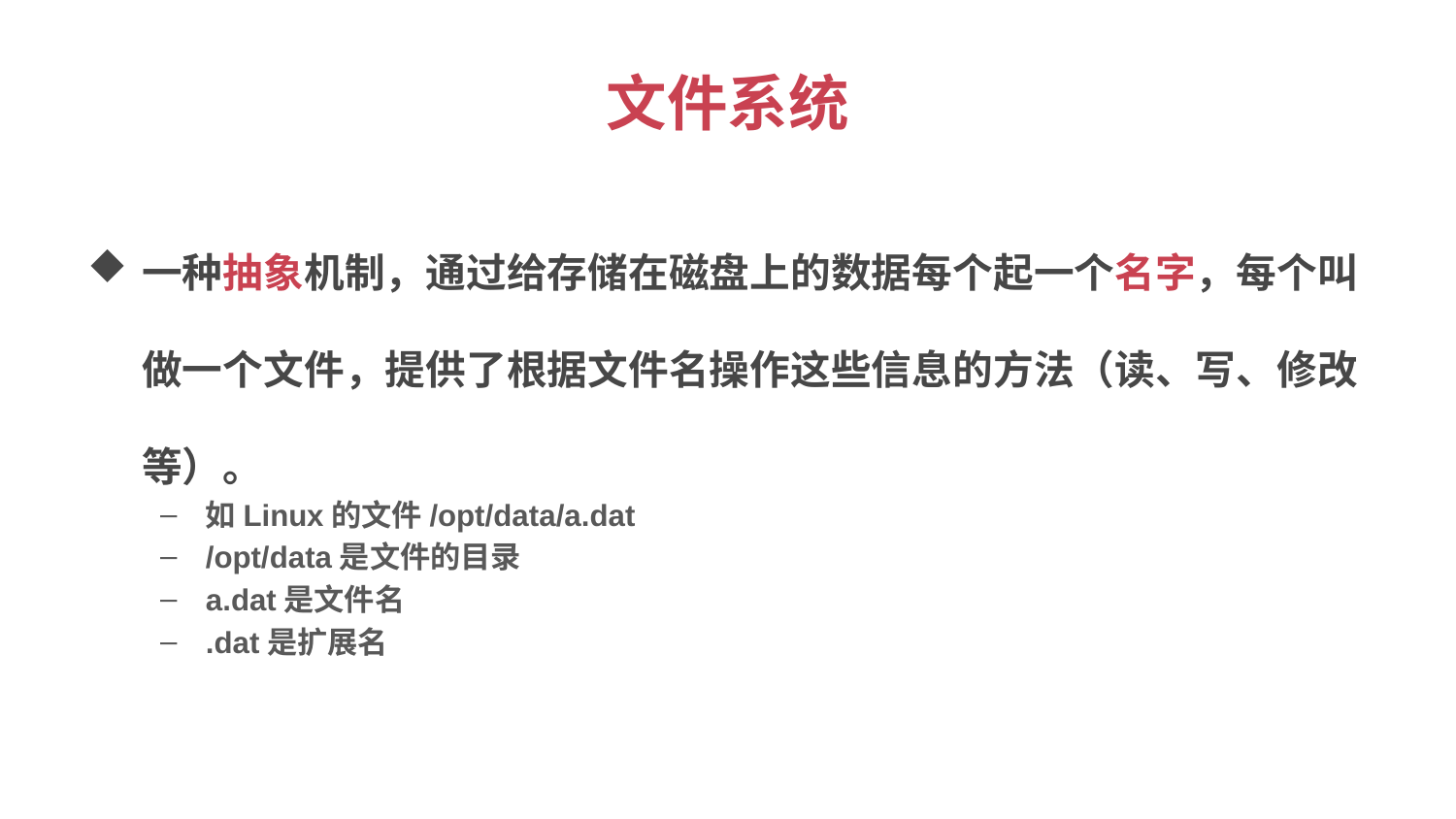

# 文件系统
一种抽象机制，通过给存储在磁盘上的数据每个起一个名字，每个叫做一个文件，提供了根据文件名操作这些信息的方法（读、写、修改等）。
如Linux的文件/opt/data/a.dat
/opt/data是文件的目录
a.dat是文件名
.dat是扩展名